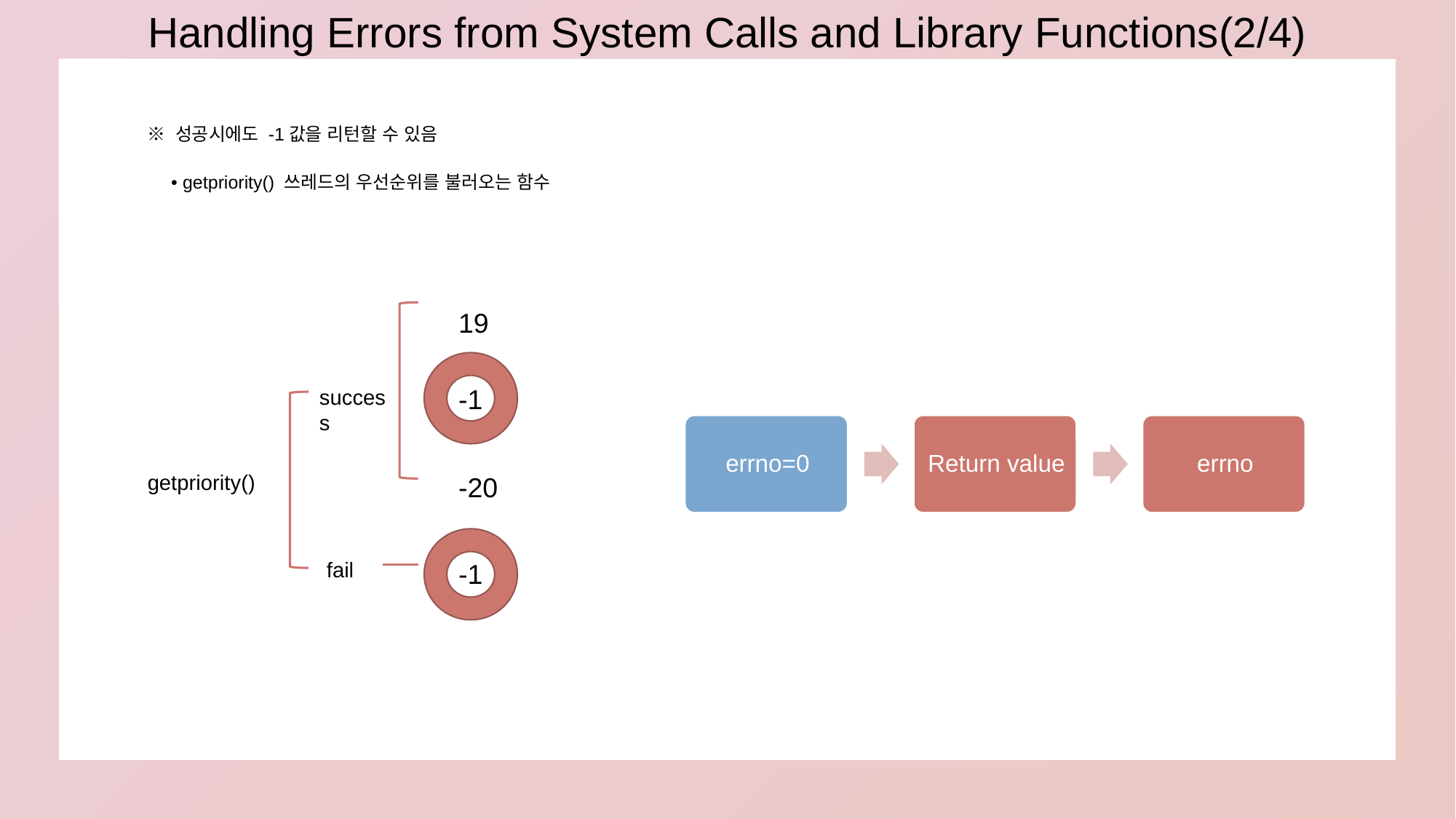

Handling Errors from System Calls and Library Functions(2/4)
※ 성공시에도 -1값을 리턴할 수 있음
• getpriority() 쓰레드의 우선순위를 불러오는 함수
19

-1
success

errno=0

Return value

errno
getpriority()
-20

fail
-1
시스템 호출 에러 처리의 예외사항